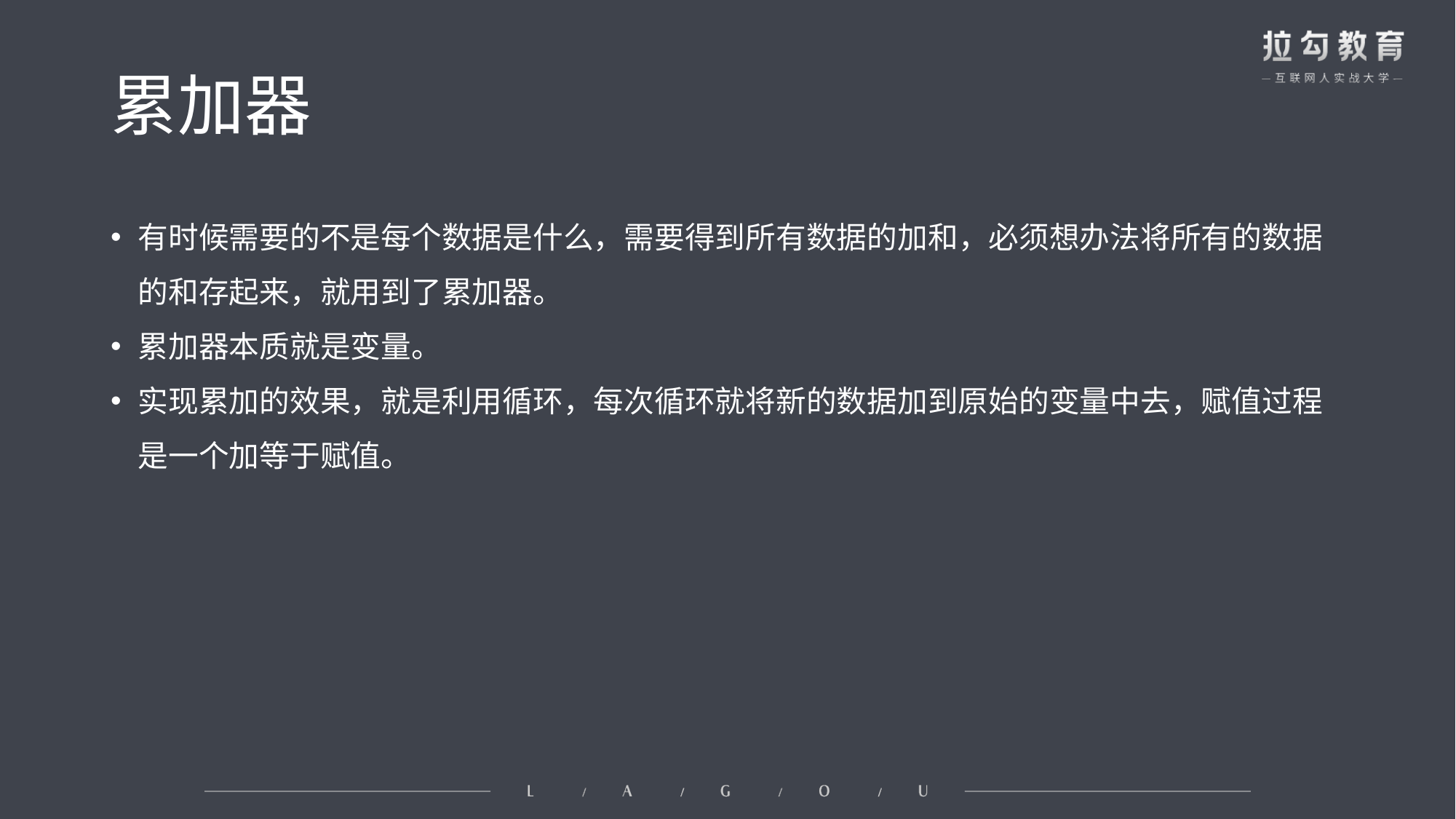

# 累加器
有时候需要的不是每个数据是什么，需要得到所有数据的加和，必须想办法将所有的数据的和存起来，就用到了累加器。
累加器本质就是变量。
实现累加的效果，就是利用循环，每次循环就将新的数据加到原始的变量中去，赋值过程是一个加等于赋值。